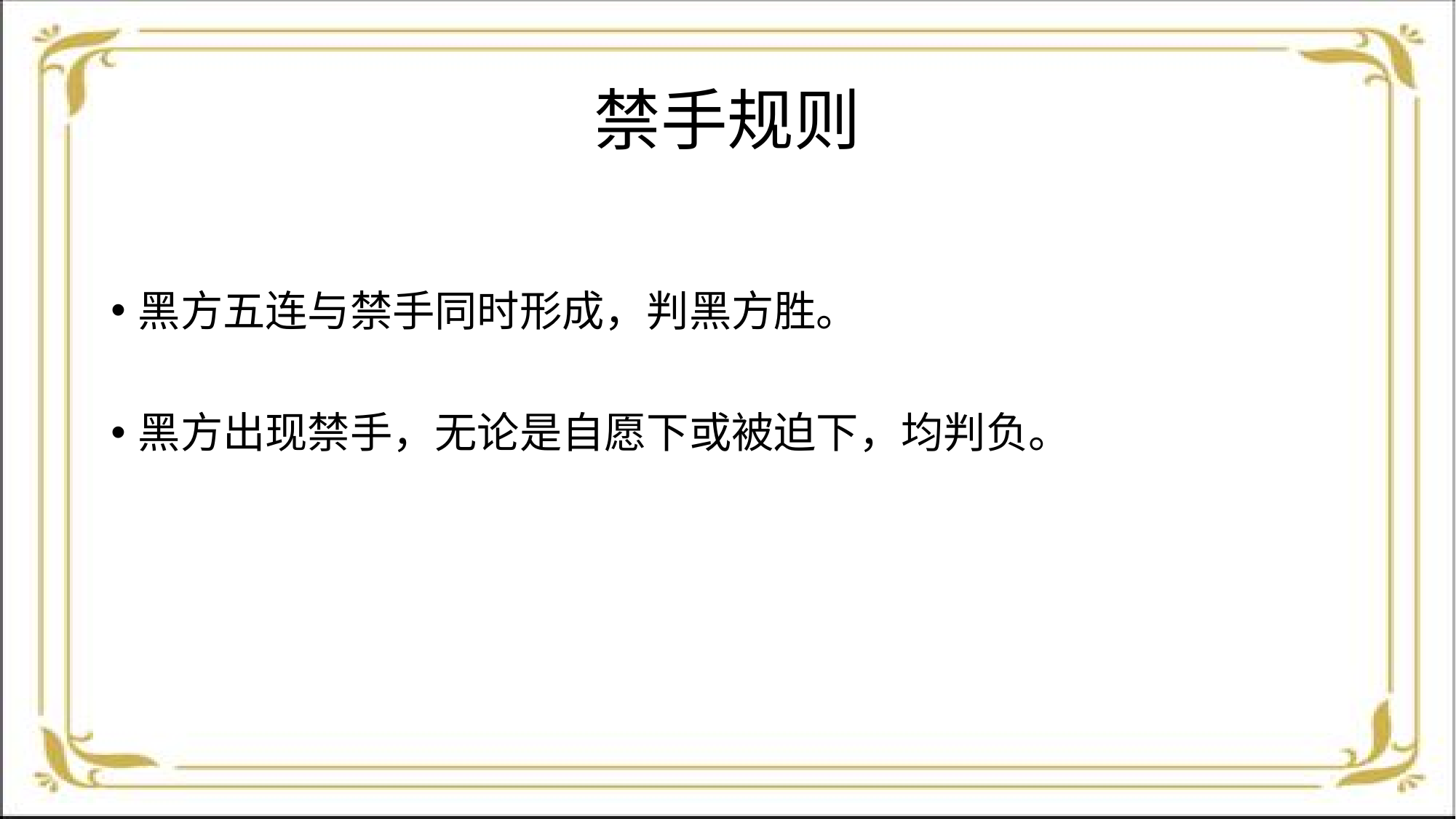

# 禁手规则

黑方五连与禁手同时形成，判黑方胜。

黑方出现禁手，无论是自愿下或被迫下，均判负。